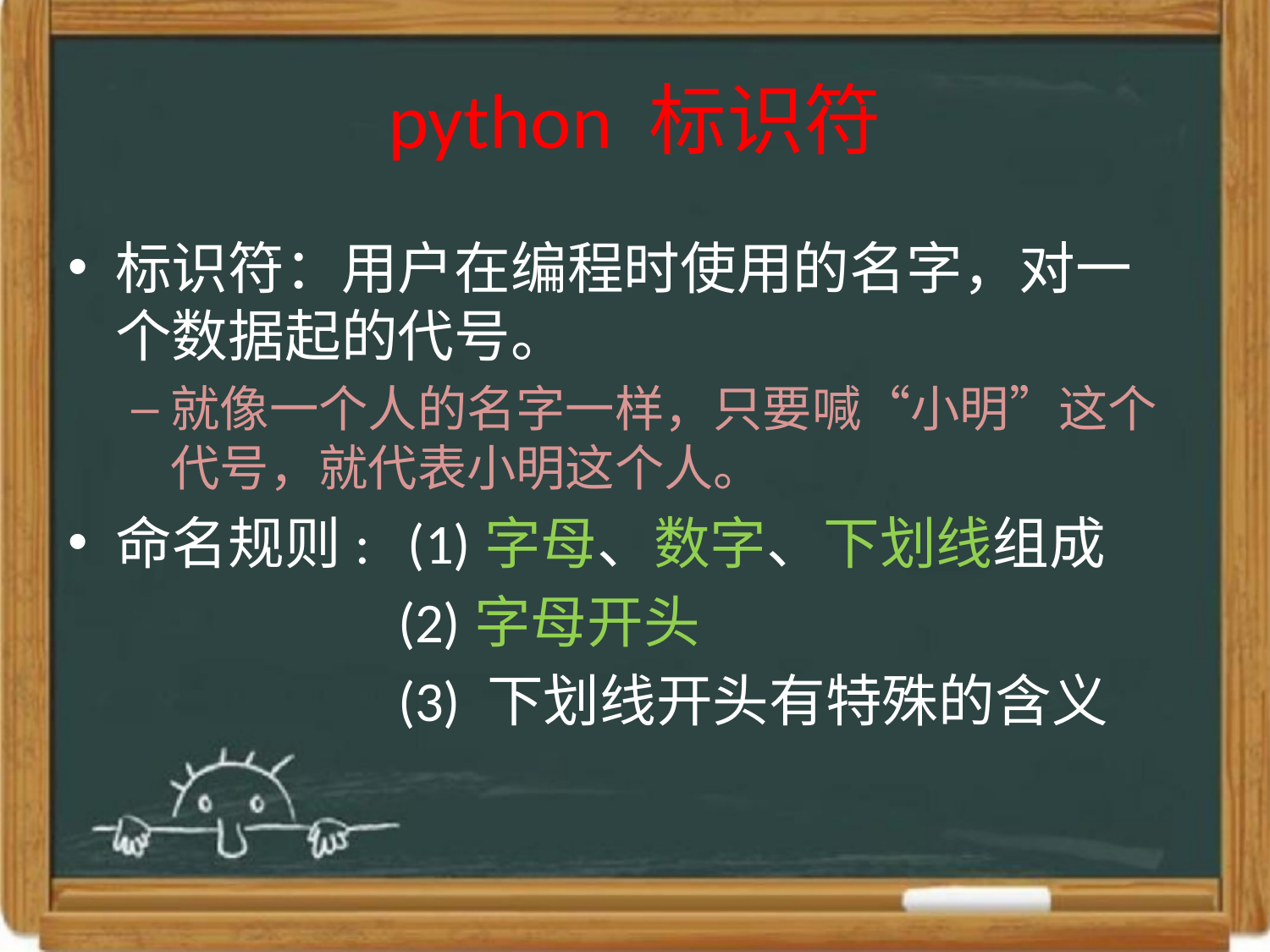

# python 标识符
标识符：用户在编程时使用的名字，对一个数据起的代号。
就像一个人的名字一样，只要喊“小明”这个代号，就代表小明这个人。
命名规则:   (1)字母、数字、下划线组成
                          (2)字母开头
                          (3) 下划线开头有特殊的含义